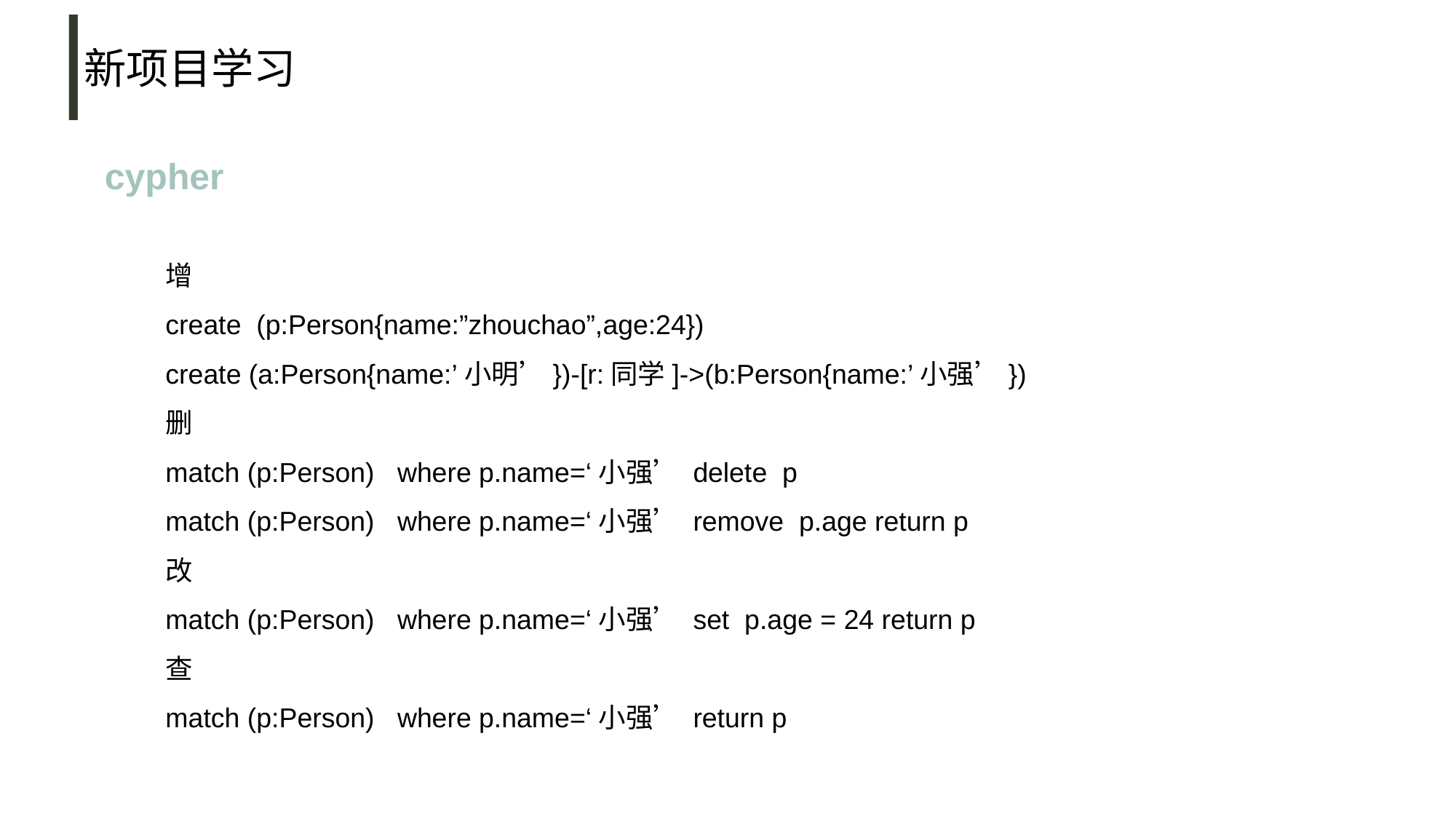

新项目学习
cypher
增
create  (p:Person{name:”zhouchao”,age:24})
create (a:Person{name:’小明’})-[r:同学]->(b:Person{name:’小强’})
删
match (p:Person)   where p.name=‘小强’ delete  p
match (p:Person)   where p.name=‘小强’ remove  p.age return p
改
match (p:Person)   where p.name=‘小强’ set  p.age = 24 return p
查
match (p:Person)   where p.name=‘小强’ return p